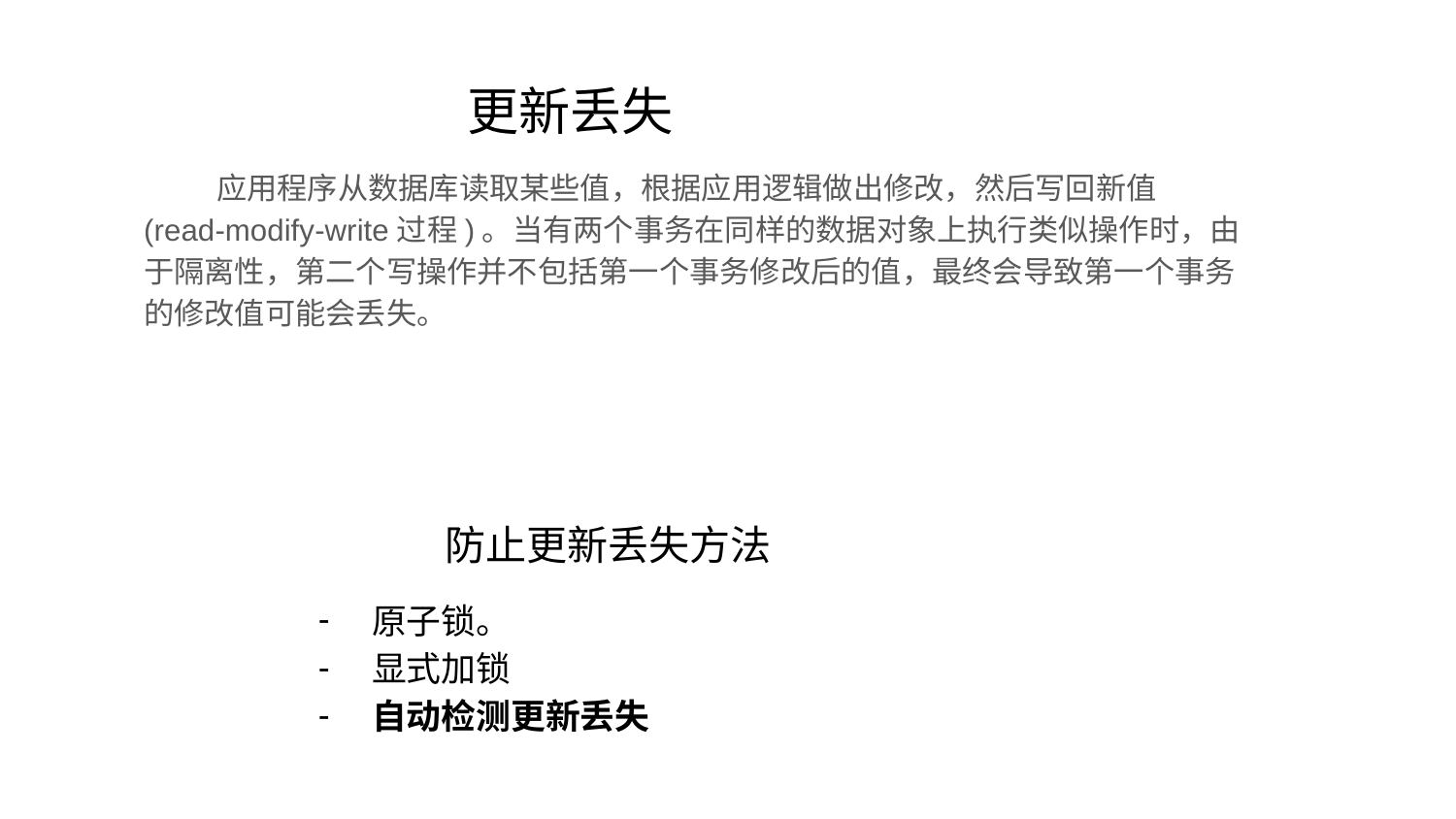

# 更新丢失
应用程序从数据库读取某些值，根据应用逻辑做出修改，然后写回新值 (read-modify-write过程)。当有两个事务在同样的数据对象上执行类似操作时，由于隔离性，第二个写操作并不包括第一个事务修改后的值，最终会导致第一个事务的修改值可能会丢失。
防止更新丢失方法
原子锁。
显式加锁
自动检测更新丢失